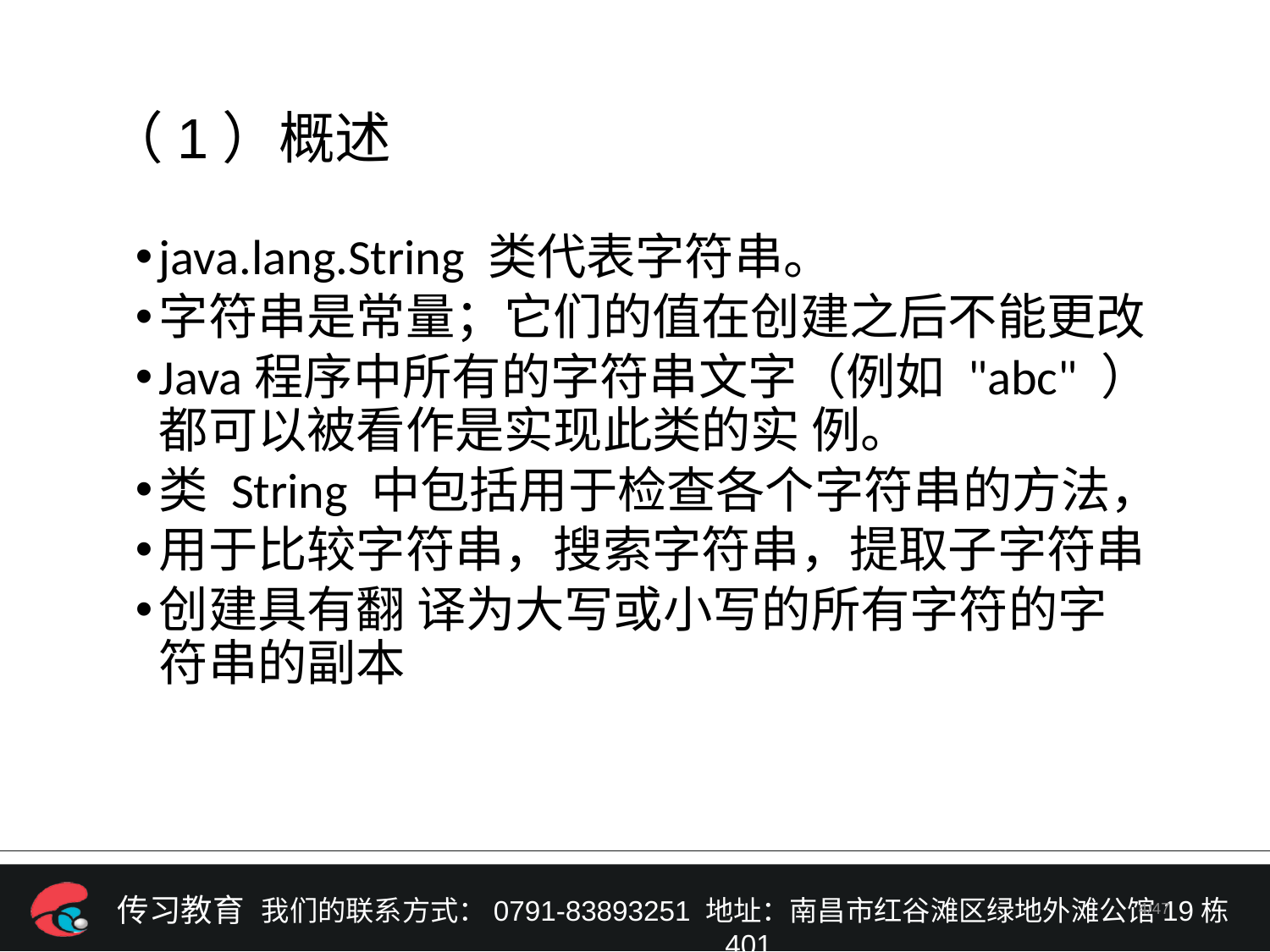

（1）概述
java.lang.String 类代表字符串。
字符串是常量；它们的值在创建之后不能更改
Java程序中所有的字符串文字（例如 "abc" ）都可以被看作是实现此类的实 例。
类 String 中包括用于检查各个字符串的方法，
用于比较字符串，搜索字符串，提取子字符串
创建具有翻 译为大写或小写的所有字符的字符串的副本
4/47